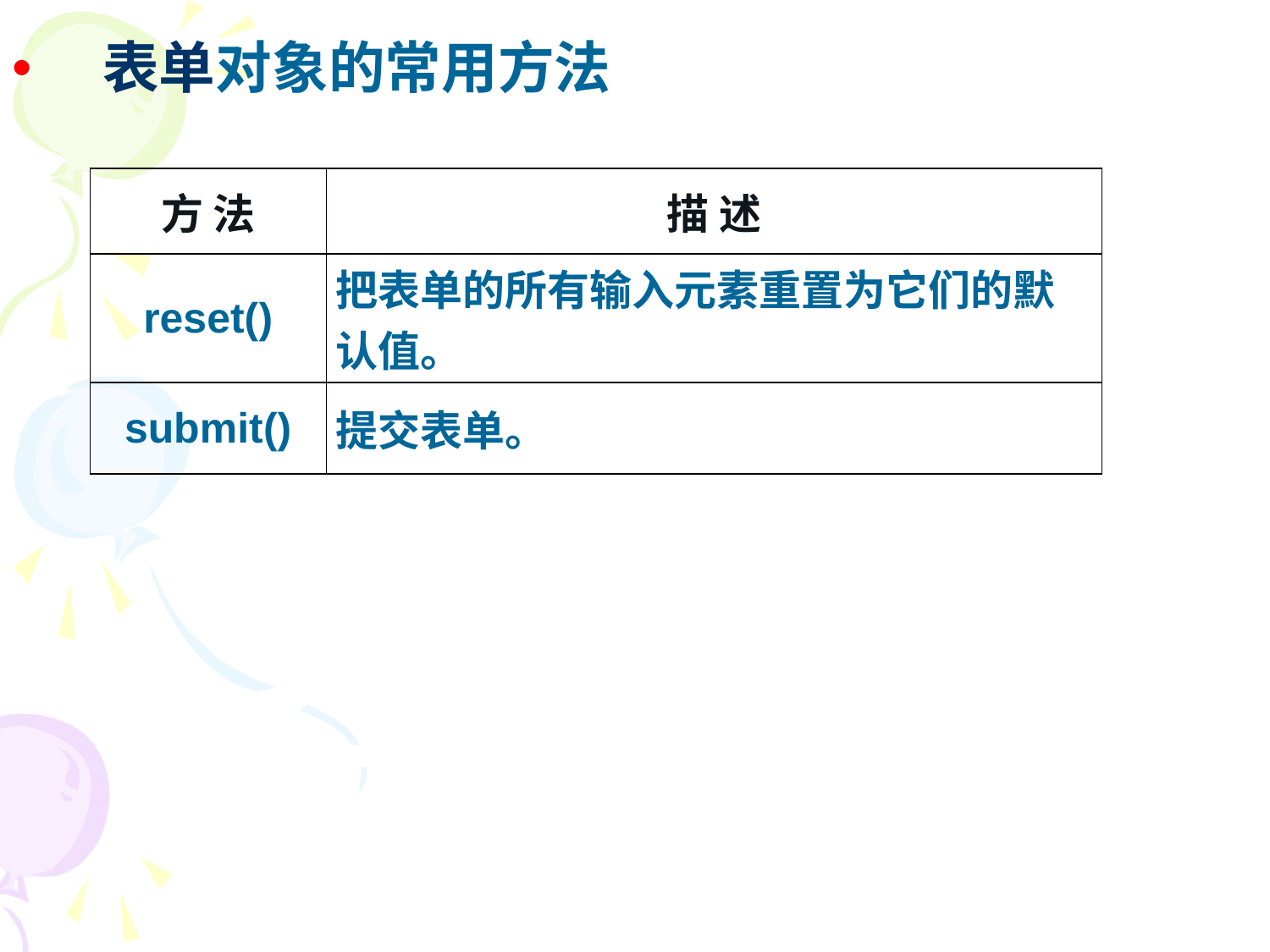

# 表单对象的常用方法
| 方 法 | 描 述 |
| --- | --- |
| reset() | 把表单的所有输入元素重置为它们的默认值。 |
| submit() | 提交表单。 |